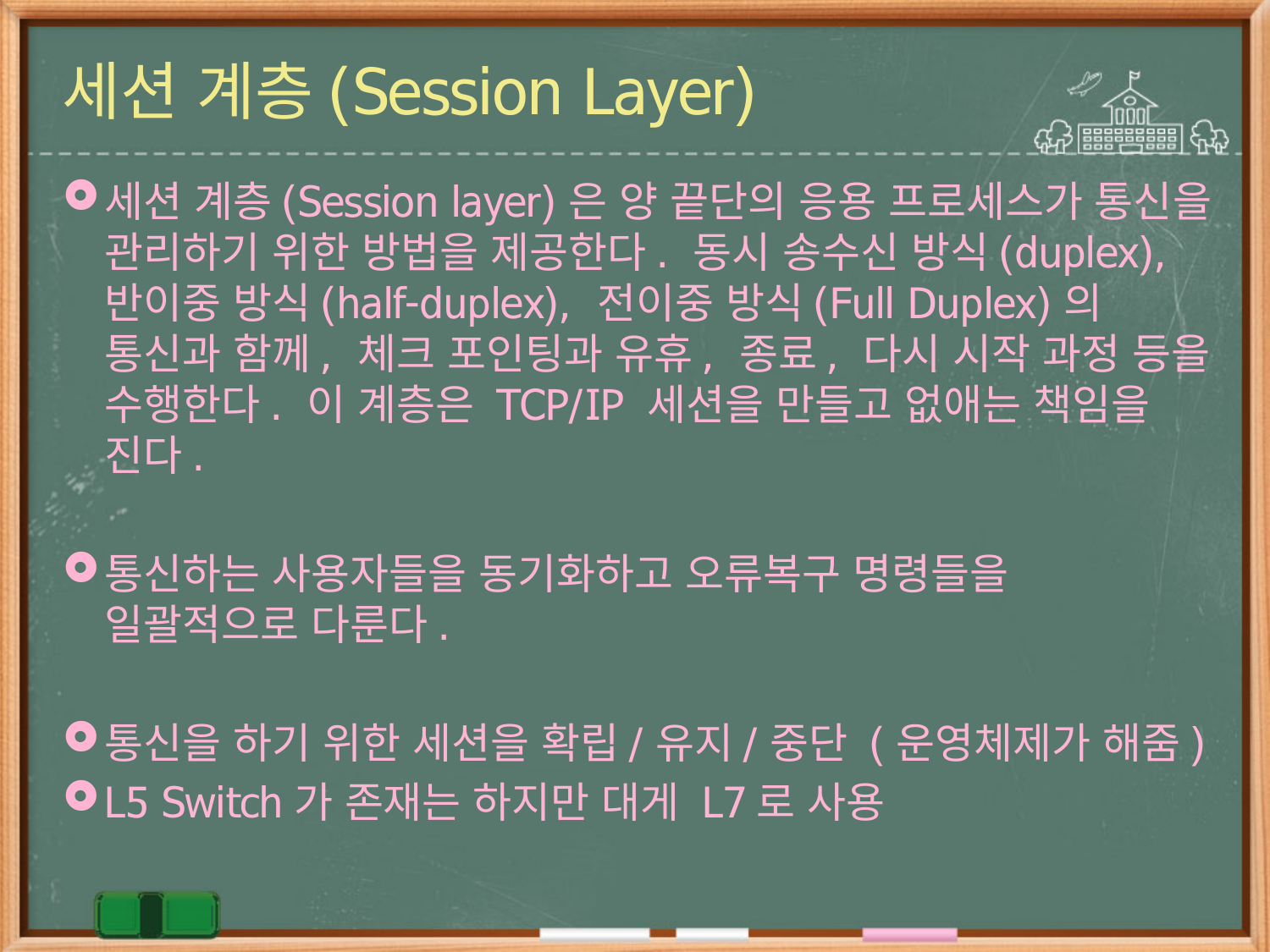

# 세션 계층(Session Layer)
세션 계층(Session layer)은 양 끝단의 응용 프로세스가 통신을 관리하기 위한 방법을 제공한다. 동시 송수신 방식(duplex), 반이중 방식(half-duplex), 전이중 방식(Full Duplex)의 통신과 함께, 체크 포인팅과 유휴, 종료, 다시 시작 과정 등을 수행한다. 이 계층은 TCP/IP 세션을 만들고 없애는 책임을 진다.

통신하는 사용자들을 동기화하고 오류복구 명령들을 일괄적으로 다룬다.

통신을 하기 위한 세션을 확립/유지/중단 (운영체제가 해줌)
L5 Switch가 존재는 하지만 대게 L7로 사용